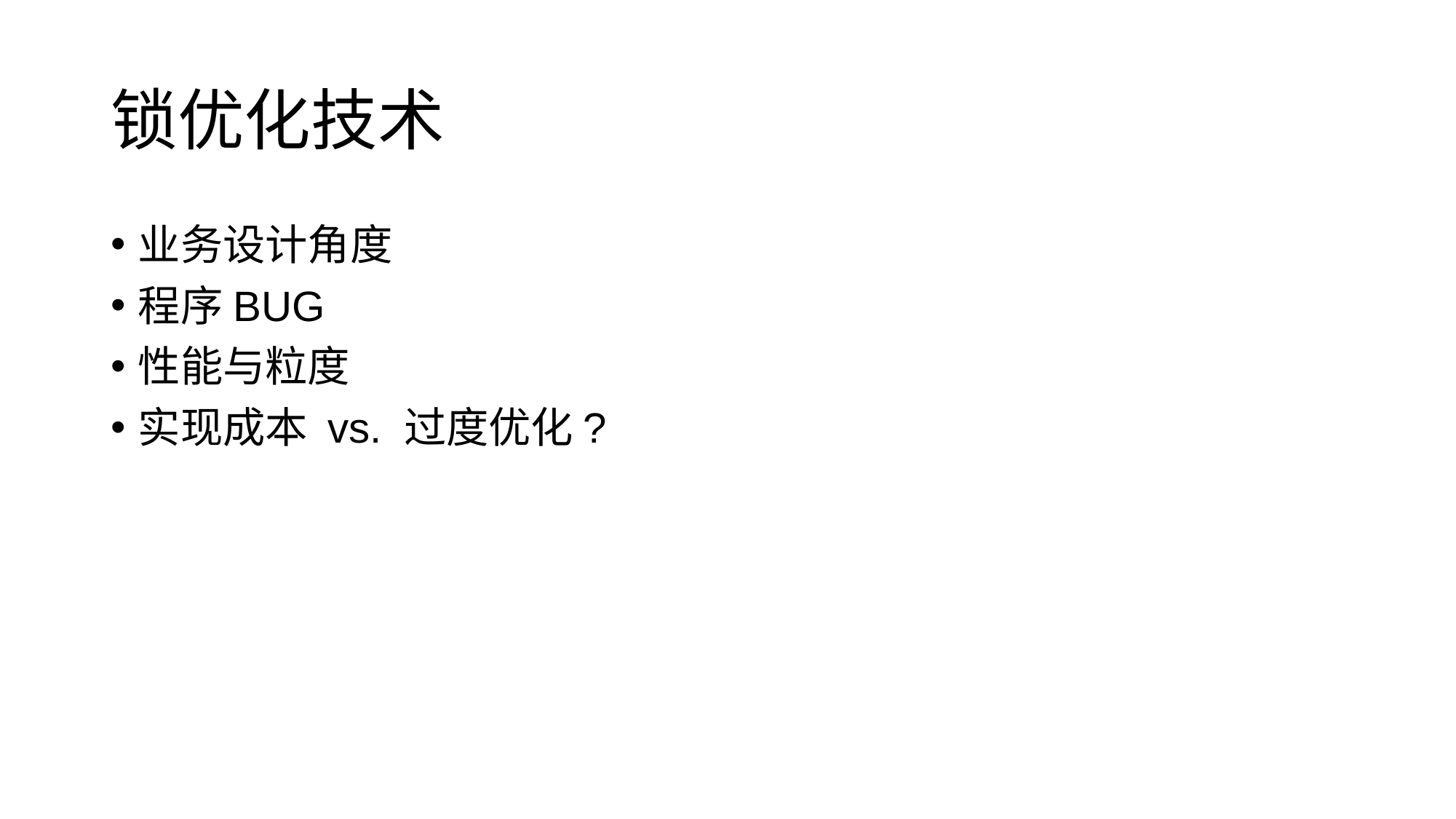

# 锁优化技术
业务设计角度
程序BUG
性能与粒度
实现成本 vs. 过度优化?